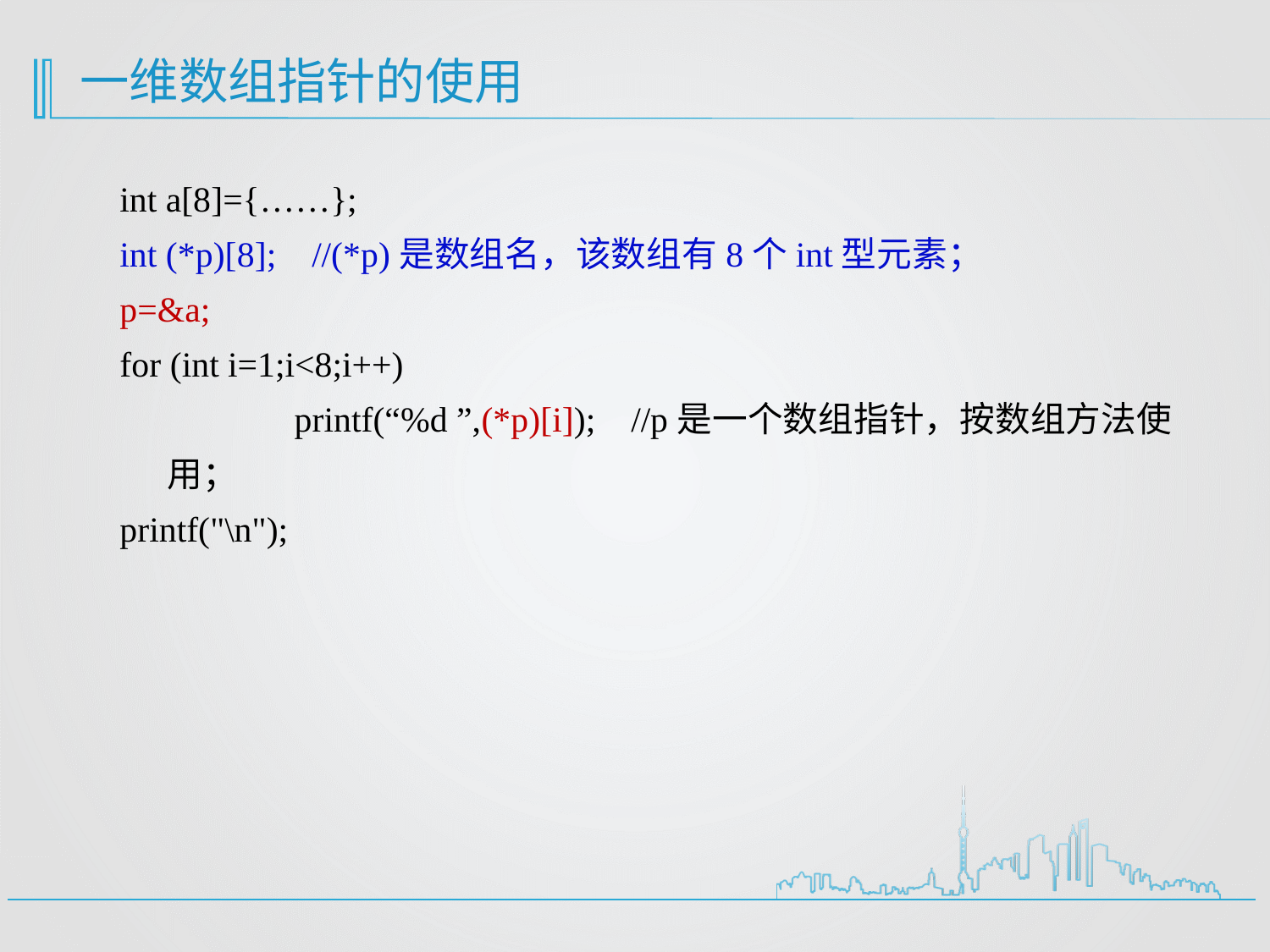

# 一维数组指针的使用
int a[8]={……};
int (*p)[8];    //(*p)是数组名，该数组有8个int型元素；
p=&a;
for (int i=1;i<8;i++)
		printf(“%d ”,(*p)[i]);    //p是一个数组指针，按数组方法使用；
printf("\n");